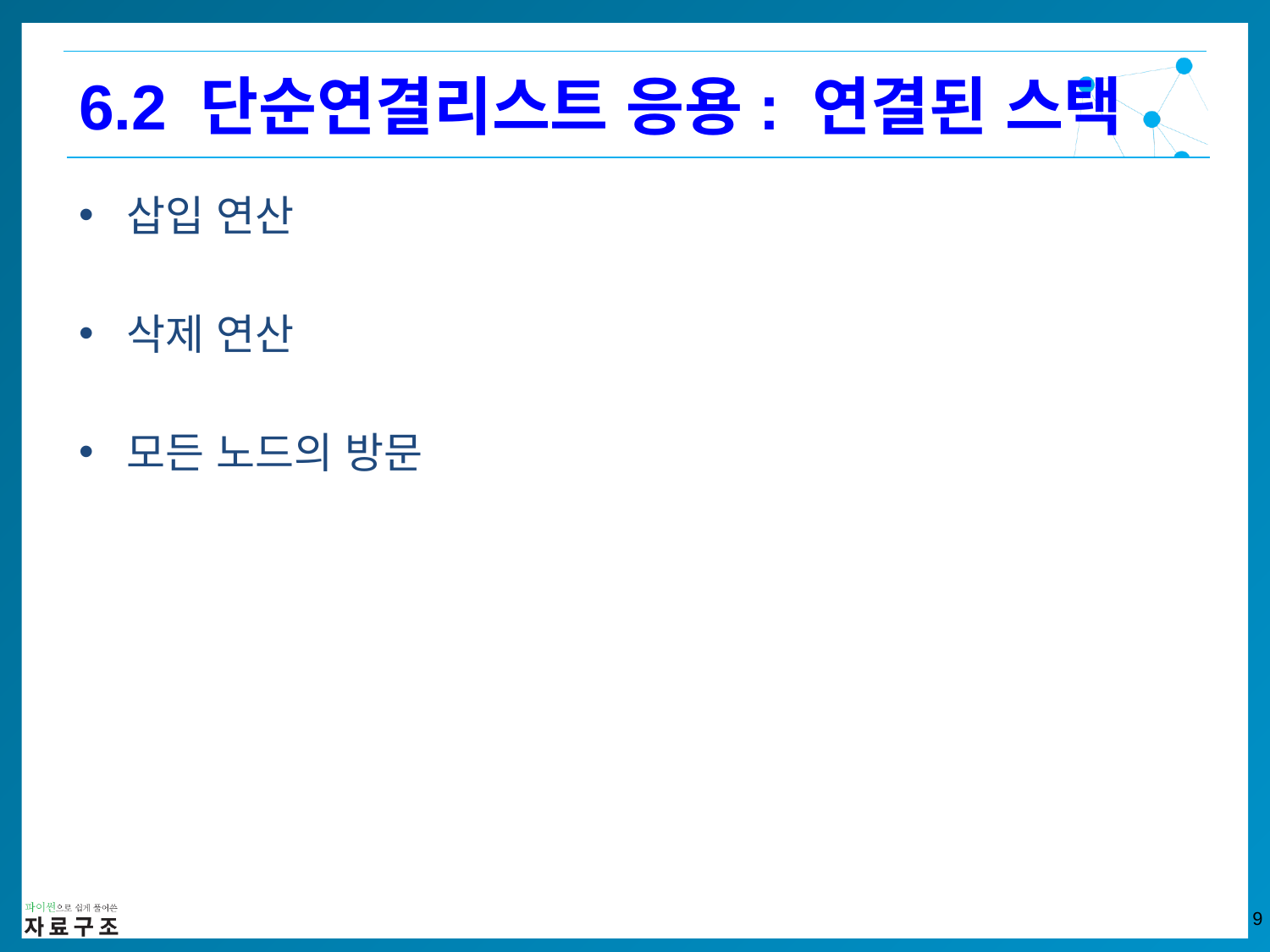

6.2 단순연결리스트 응용: 연결된 스택
삽입 연산

삭제 연산

모든 노드의 방문